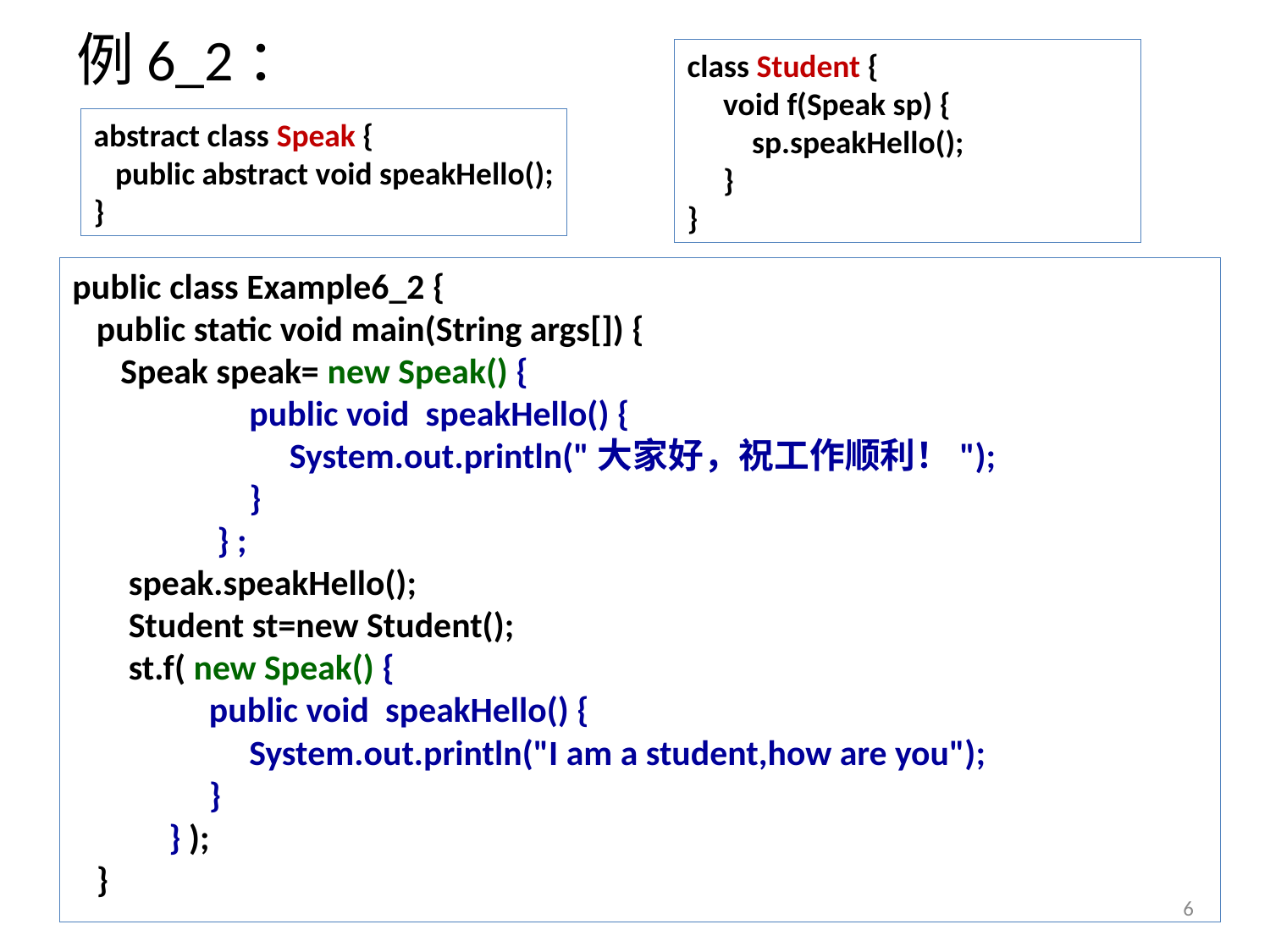

# 例6_2：
class Student {
     void f(Speak sp) {
         sp.speakHello();
     }
}
abstract class Speak {
   public abstract void speakHello();
}
public class Example6_2 {
   public static void main(String args[]) {
      Speak speak= new Speak() {
                      public void  speakHello() {
                           System.out.println("大家好，祝工作顺利！");
                      }
                  } ;
       speak.speakHello();
       Student st=new Student();
       st.f( new Speak() {
                 public void  speakHello() {
                      System.out.println("I am a student,how are you");
                 }
            } );
   }
6